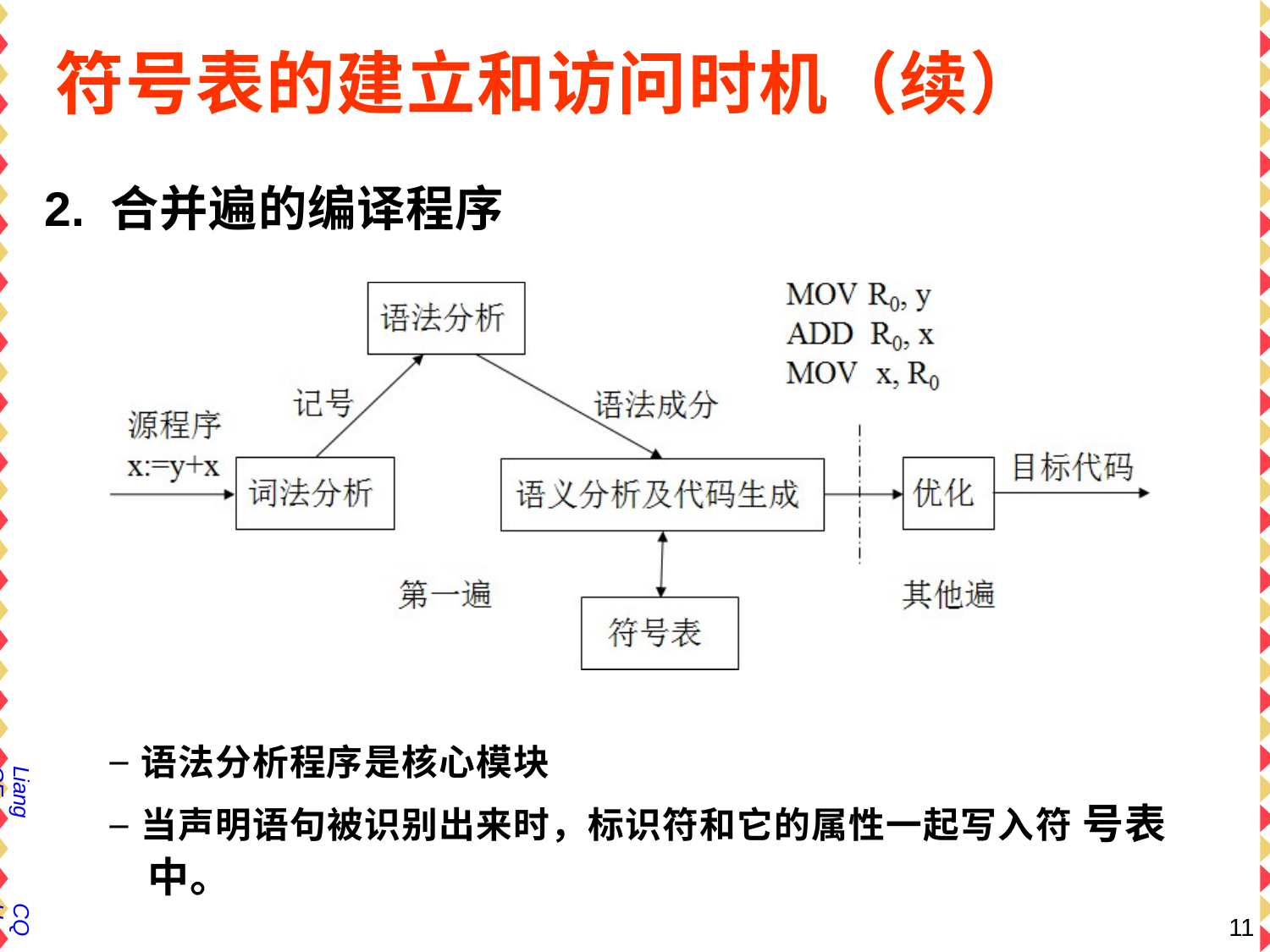

# 符号表的建立和访问时机（续）
2. 合并遍的编译程序

–语法分析程序是核心模块
–当声明语句被识别出来时，标识符和它的属性一起写入符 号表中。
Liang GE
CQU
11